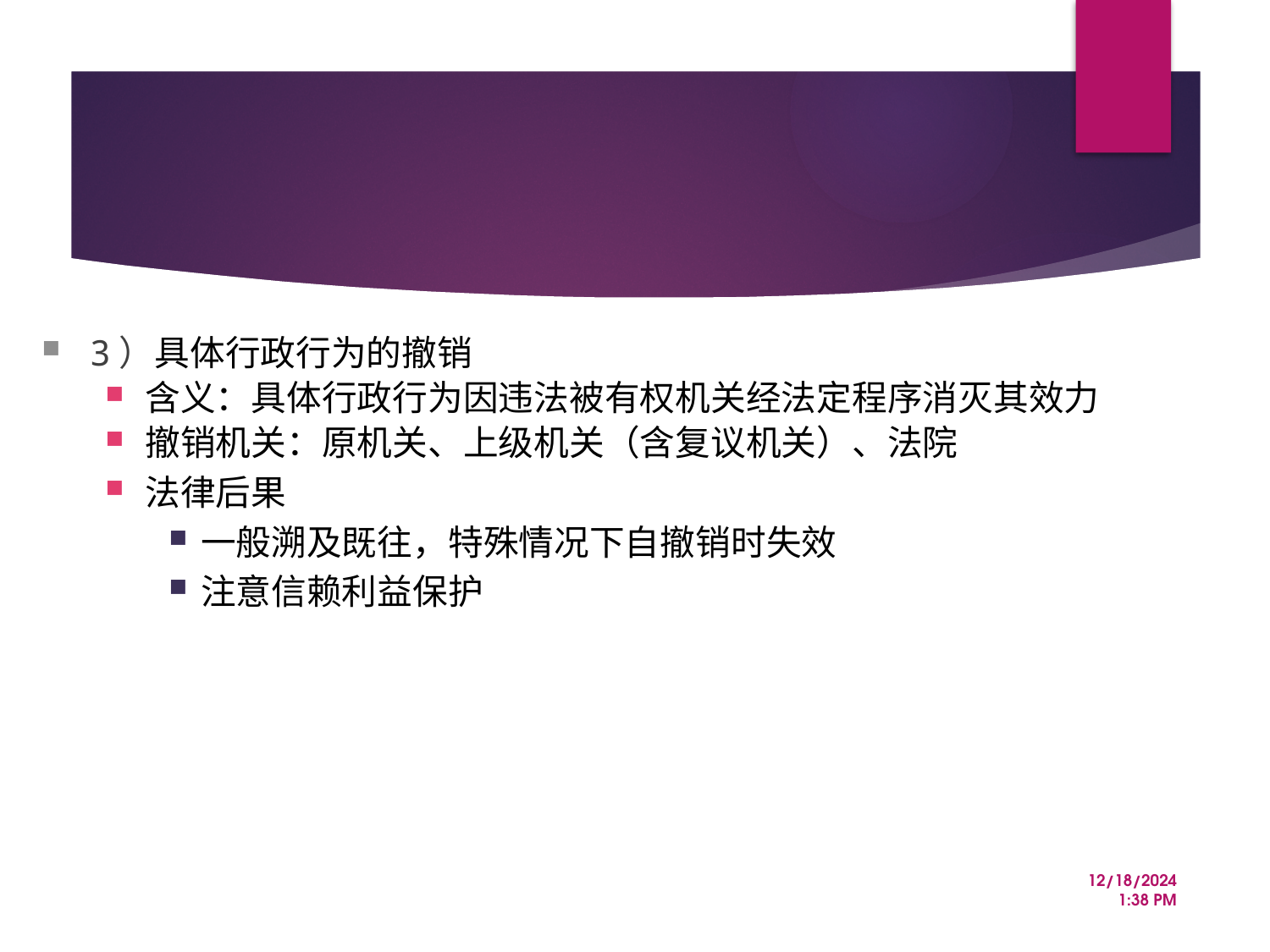

#
3）具体行政行为的撤销
含义：具体行政行为因违法被有权机关经法定程序消灭其效力
撤销机关：原机关、上级机关（含复议机关）、法院
法律后果
一般溯及既往，特殊情况下自撤销时失效
注意信赖利益保护

12/18/2024 1:38 PM